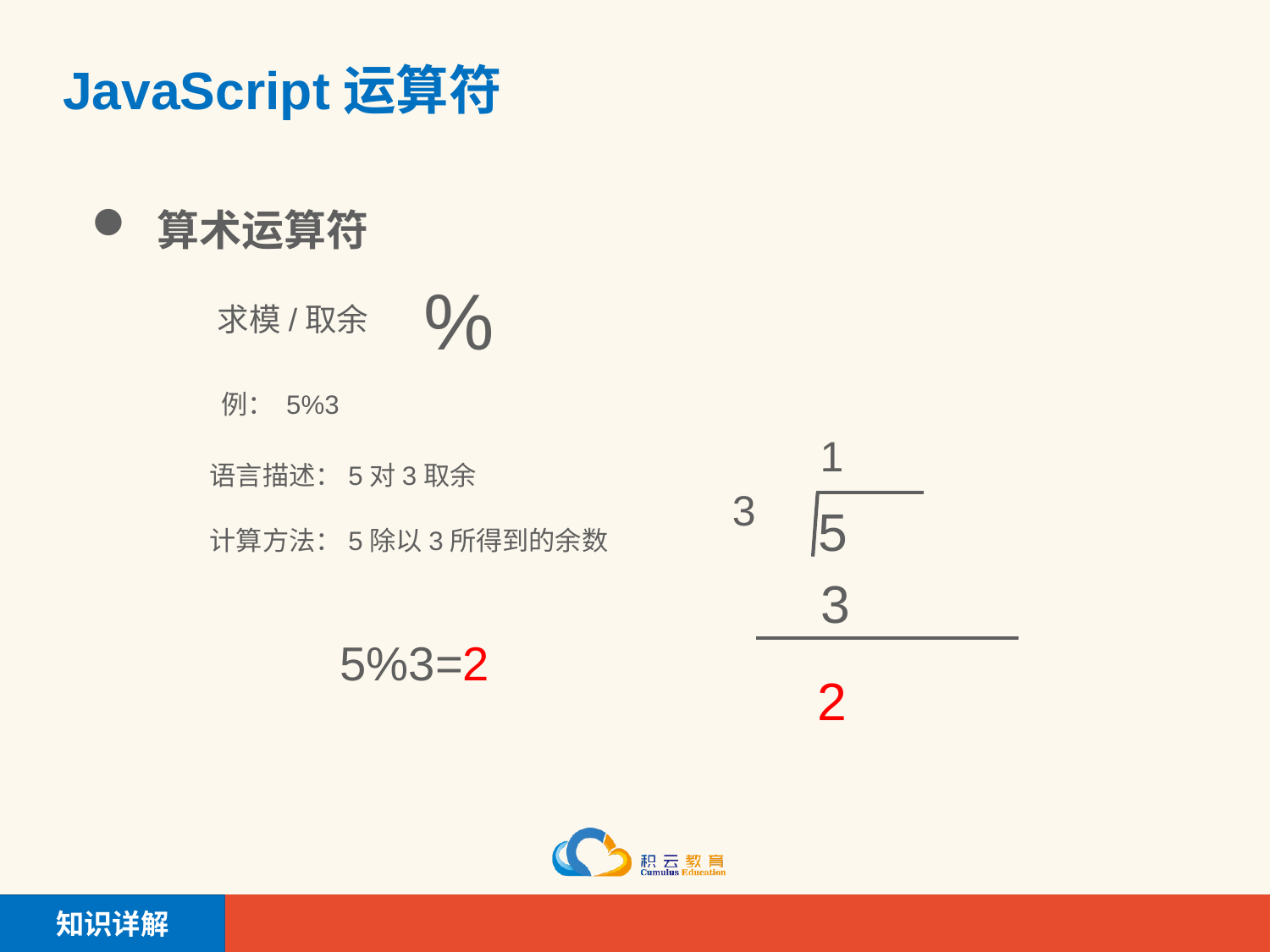

# JavaScript运算符
 算术运算符
%
求模/取余
例： 5%3
1
语言描述：5对3取余
3
5
计算方法：5除以3所得到的余数
3
5%3=2
2